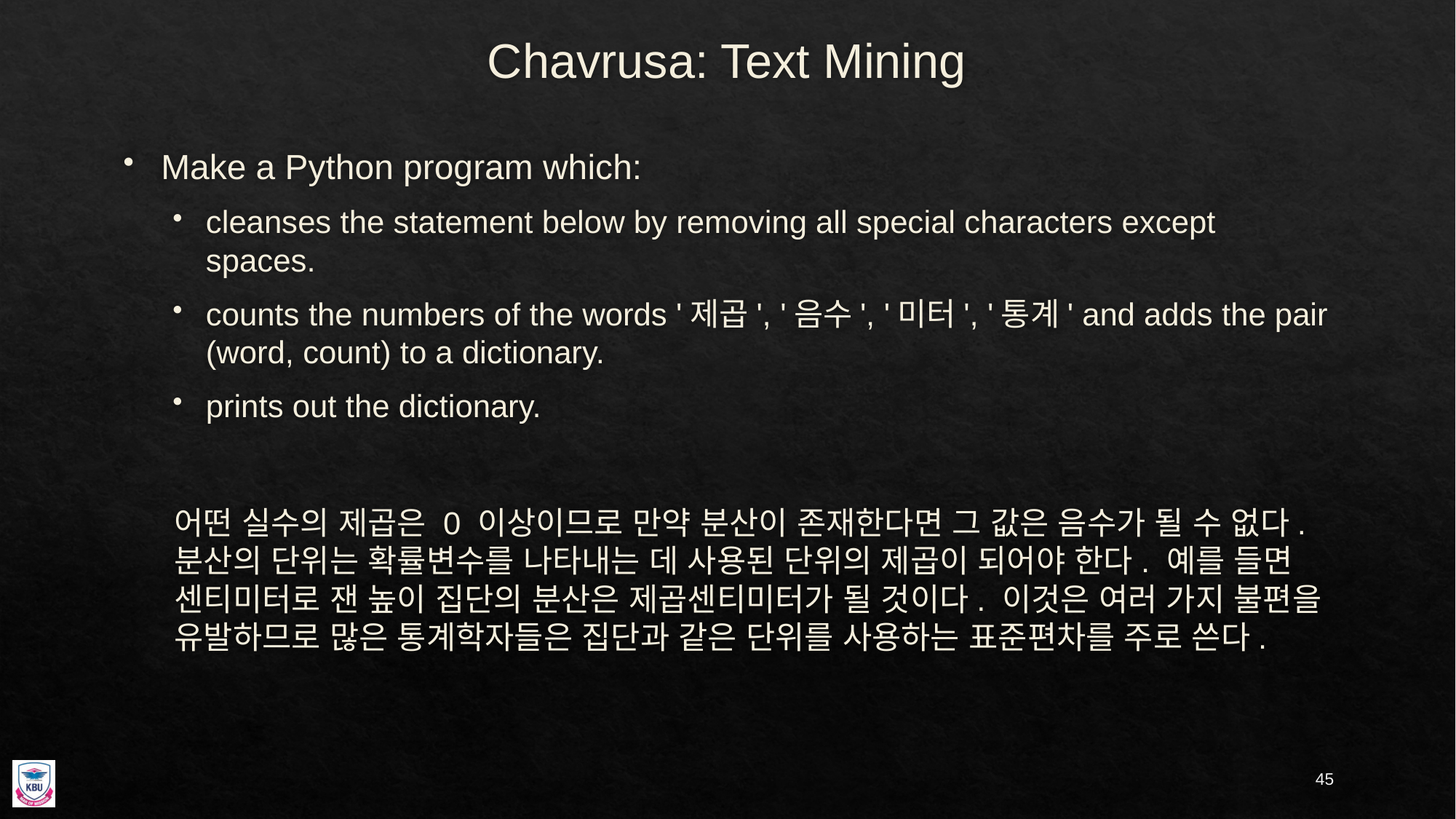

# Chavrusa: Text Mining
Make a Python program which:
cleanses the statement below by removing all special characters except spaces.
counts the numbers of the words '제곱', '음수', '미터', '통계' and adds the pair (word, count) to a dictionary.
prints out the dictionary.

어떤 실수의 제곱은 0 이상이므로 만약 분산이 존재한다면 그 값은 음수가 될 수 없다. 분산의 단위는 확률변수를 나타내는 데 사용된 단위의 제곱이 되어야 한다. 예를 들면 센티미터로 잰 높이 집단의 분산은 제곱센티미터가 될 것이다. 이것은 여러 가지 불편을 유발하므로 많은 통계학자들은 집단과 같은 단위를 사용하는 표준편차를 주로 쓴다.
45